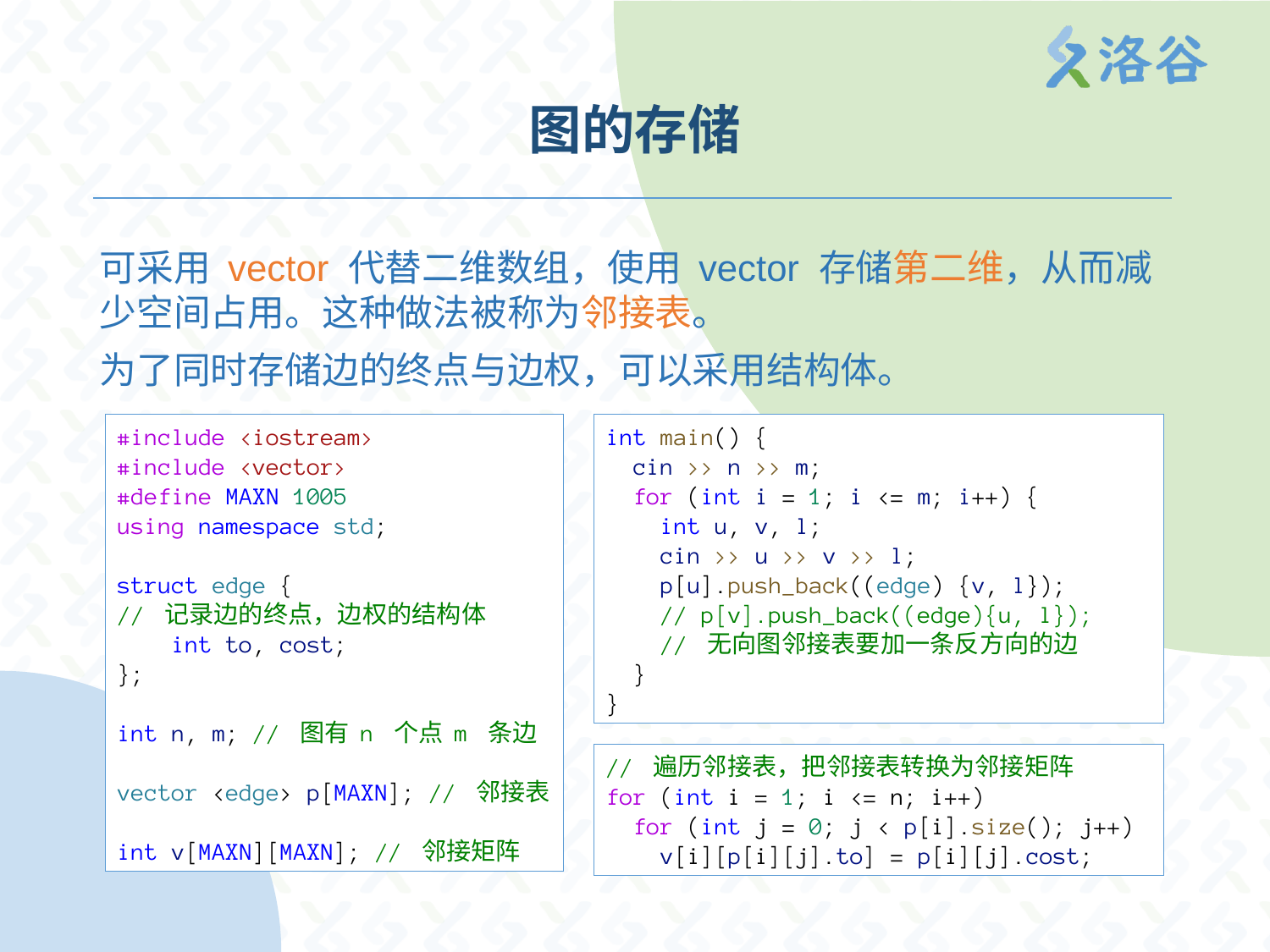

# 图的存储
可采用 vector 代替二维数组，使用 vector 存储第二维，从而减少空间占用。这种做法被称为邻接表。
为了同时存储边的终点与边权，可以采用结构体。
#include <iostream>
#include <vector>
#define MAXN 1005
using namespace std;

struct edge {
// 记录边的终点，边权的结构体
    int to, cost;
};

int n, m; // 图有 n 个点 m 条边

vector <edge> p[MAXN]; // 邻接表

int v[MAXN][MAXN]; // 邻接矩阵
int main() {
  cin >> n >> m;
  for (int i = 1; i <= m; i++) {
    int u, v, l;
    cin >> u >> v >> l;
    p[u].push_back((edge) {v, l});
    // p[v].push_back((edge){u, l});
    // 无向图邻接表要加一条反方向的边
  }
}
// 遍历邻接表，把邻接表转换为邻接矩阵
for (int i = 1; i <= n; i++)
  for (int j = 0; j < p[i].size(); j++)
    v[i][p[i][j].to] = p[i][j].cost;